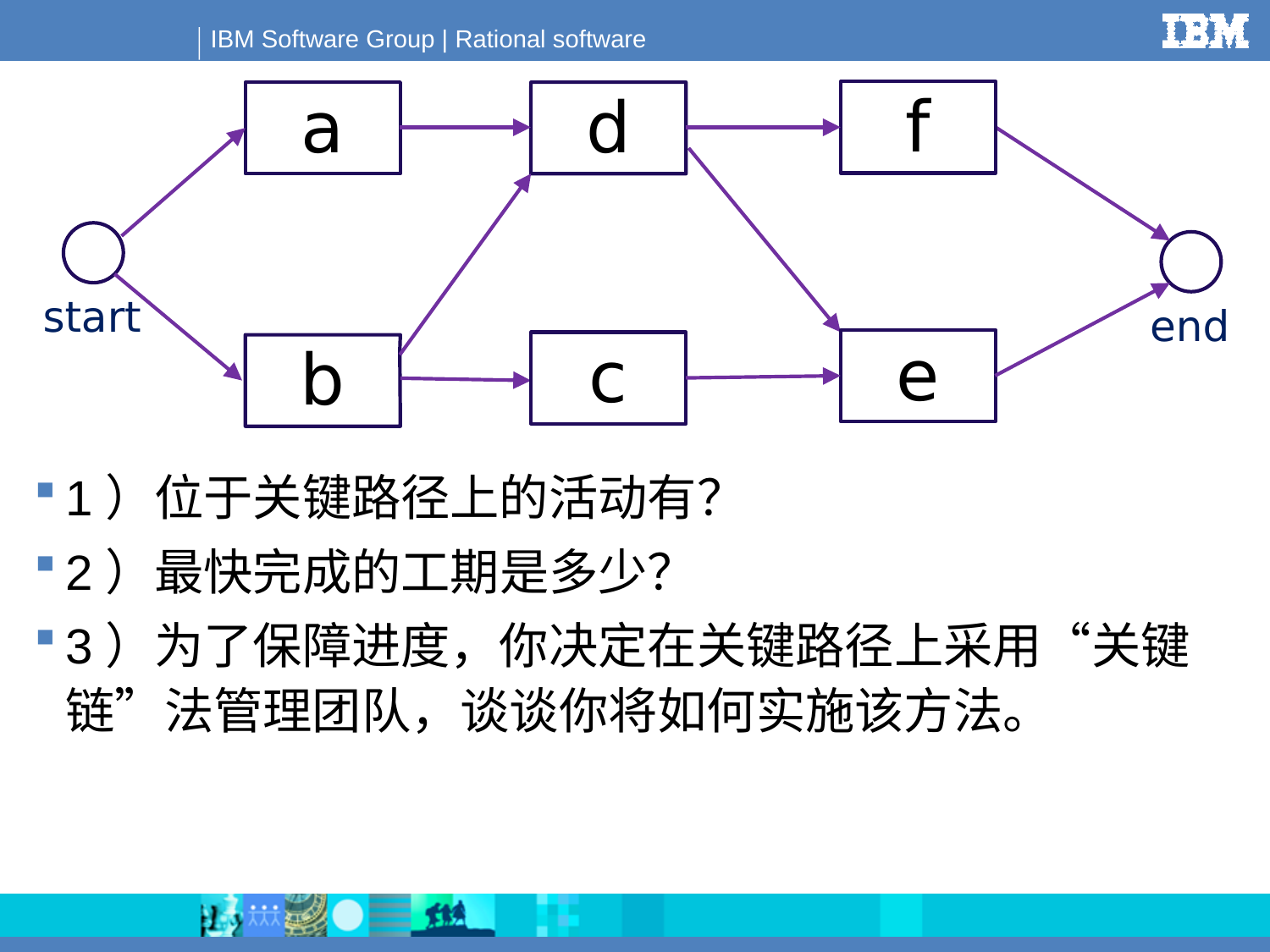

f
a
d

start

end
e
c
b
1）位于关键路径上的活动有？
2）最快完成的工期是多少？
3）为了保障进度，你决定在关键路径上采用“关键链”法管理团队，谈谈你将如何实施该方法。